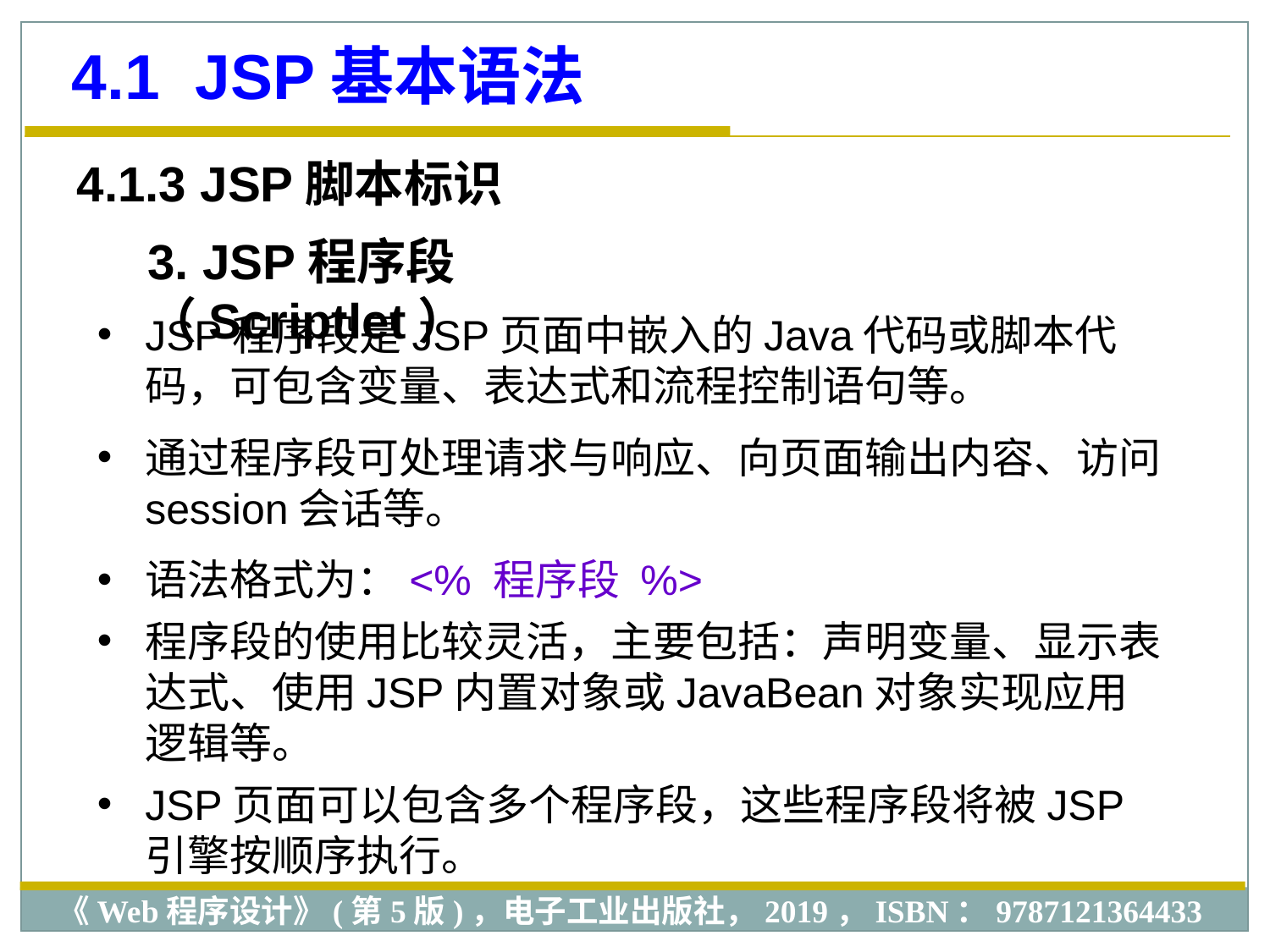

4.1  JSP基本语法
4.1.3 JSP脚本标识
3. JSP程序段（Scriptlet）
JSP程序段是JSP页面中嵌入的Java代码或脚本代码，可包含变量、表达式和流程控制语句等。
通过程序段可处理请求与响应、向页面输出内容、访问session会话等。
语法格式为：<% 程序段 %>
程序段的使用比较灵活，主要包括：声明变量、显示表达式、使用JSP内置对象或JavaBean对象实现应用逻辑等。
JSP页面可以包含多个程序段，这些程序段将被JSP引擎按顺序执行。